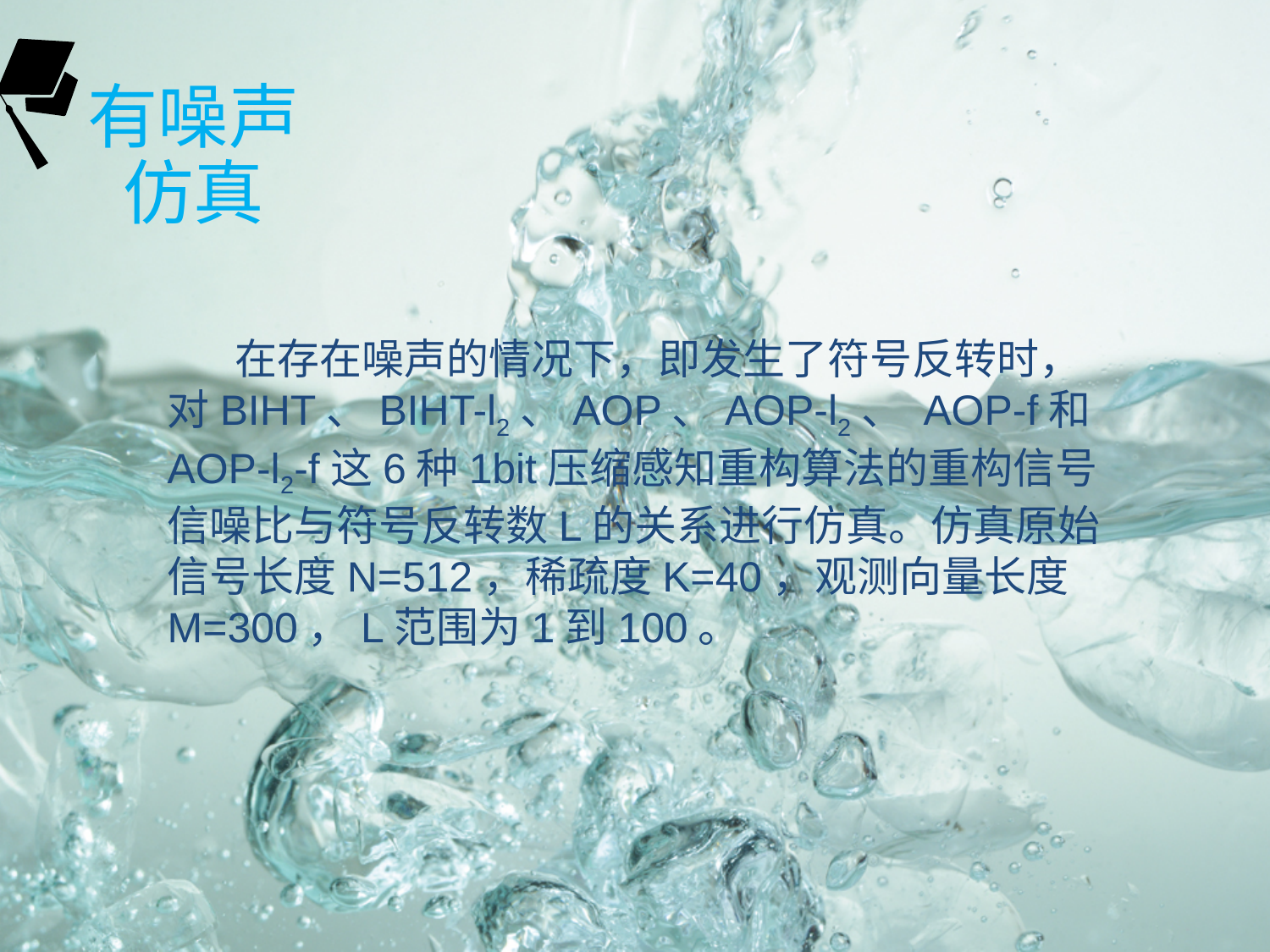

有噪声仿真
      在存在噪声的情况下，即发生了符号反转时，对BIHT、BIHT-l2、AOP、AOP-l2、 AOP-f和AOP-l2-f这6种1bit压缩感知重构算法的重构信号信噪比与符号反转数L的关系进行仿真。仿真原始信号长度N=512，稀疏度K=40，观测向量长度M=300，L范围为1到100。